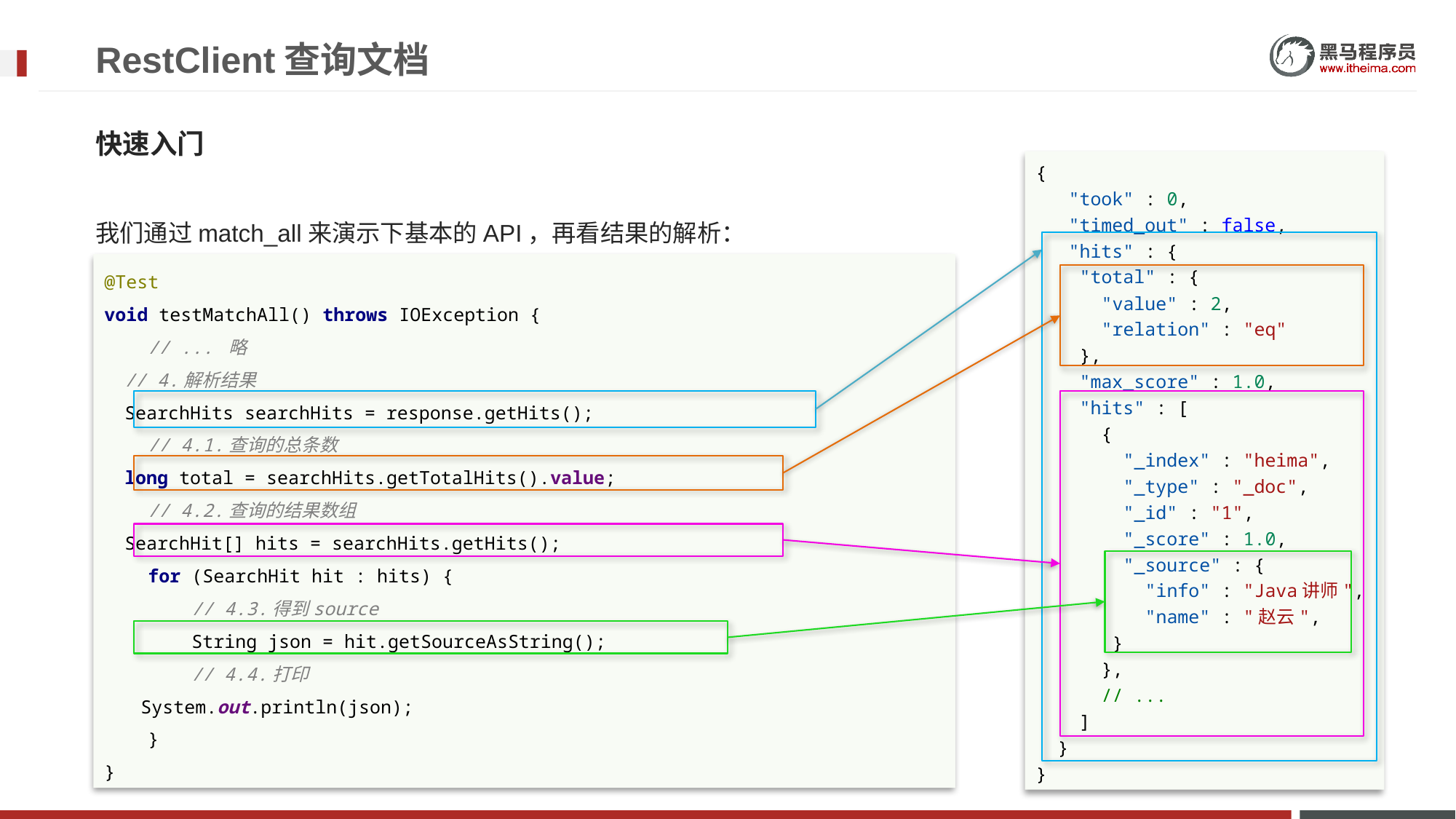

# RestClient查询文档
快速入门
{
   "took" : 0,
   "timed_out" : false,
   "hits" : {
    "total" : {
      "value" : 2,
      "relation" : "eq"
    },
    "max_score" : 1.0,
    "hits" : [
      {
        "_index" : "heima",
        "_type" : "_doc",
        "_id" : "1",
        "_score" : 1.0,
        "_source" : {
          "info" : "Java讲师", 	"name" : "赵云",
       }
      },
      // ...
    ]
  }
}
我们通过match_all来演示下基本的API，再看结果的解析：

@Test
void testMatchAll() throws IOException {
    // ... 略
    // 4.解析结果
    SearchHits searchHits = response.getHits();
    // 4.1.查询的总条数
    long total = searchHits.getTotalHits().value;
    // 4.2.查询的结果数组
    SearchHit[] hits = searchHits.getHits();
    for (SearchHit hit : hits) {
        // 4.3.得到source
        String json = hit.getSourceAsString();
        // 4.4.打印
        System.out.println(json);
    }
}